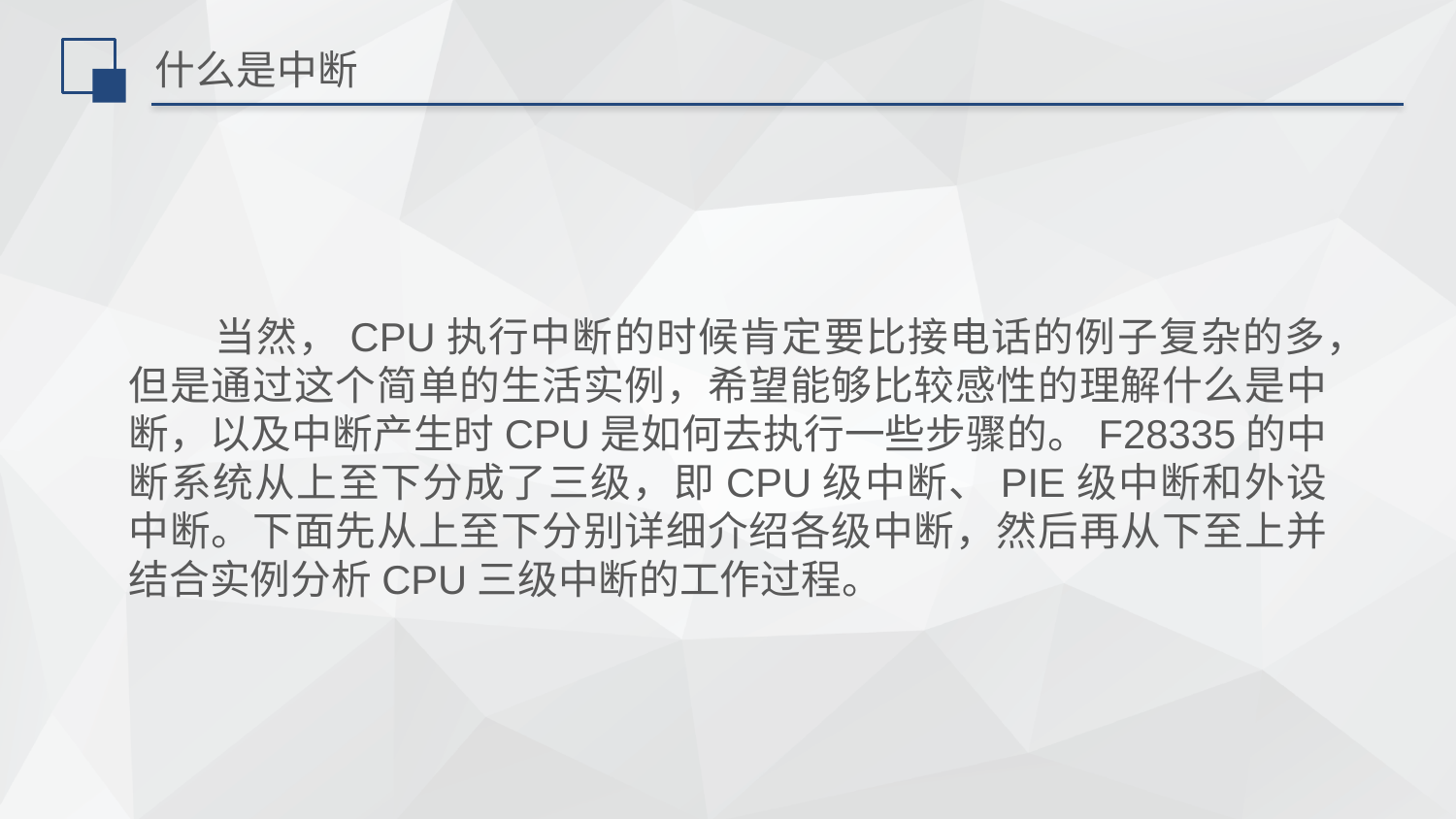

# 什么是中断
当然，CPU执行中断的时候肯定要比接电话的例子复杂的多，但是通过这个简单的生活实例，希望能够比较感性的理解什么是中断，以及中断产生时CPU是如何去执行一些步骤的。F28335的中断系统从上至下分成了三级，即CPU级中断、PIE级中断和外设中断。下面先从上至下分别详细介绍各级中断，然后再从下至上并结合实例分析CPU三级中断的工作过程。